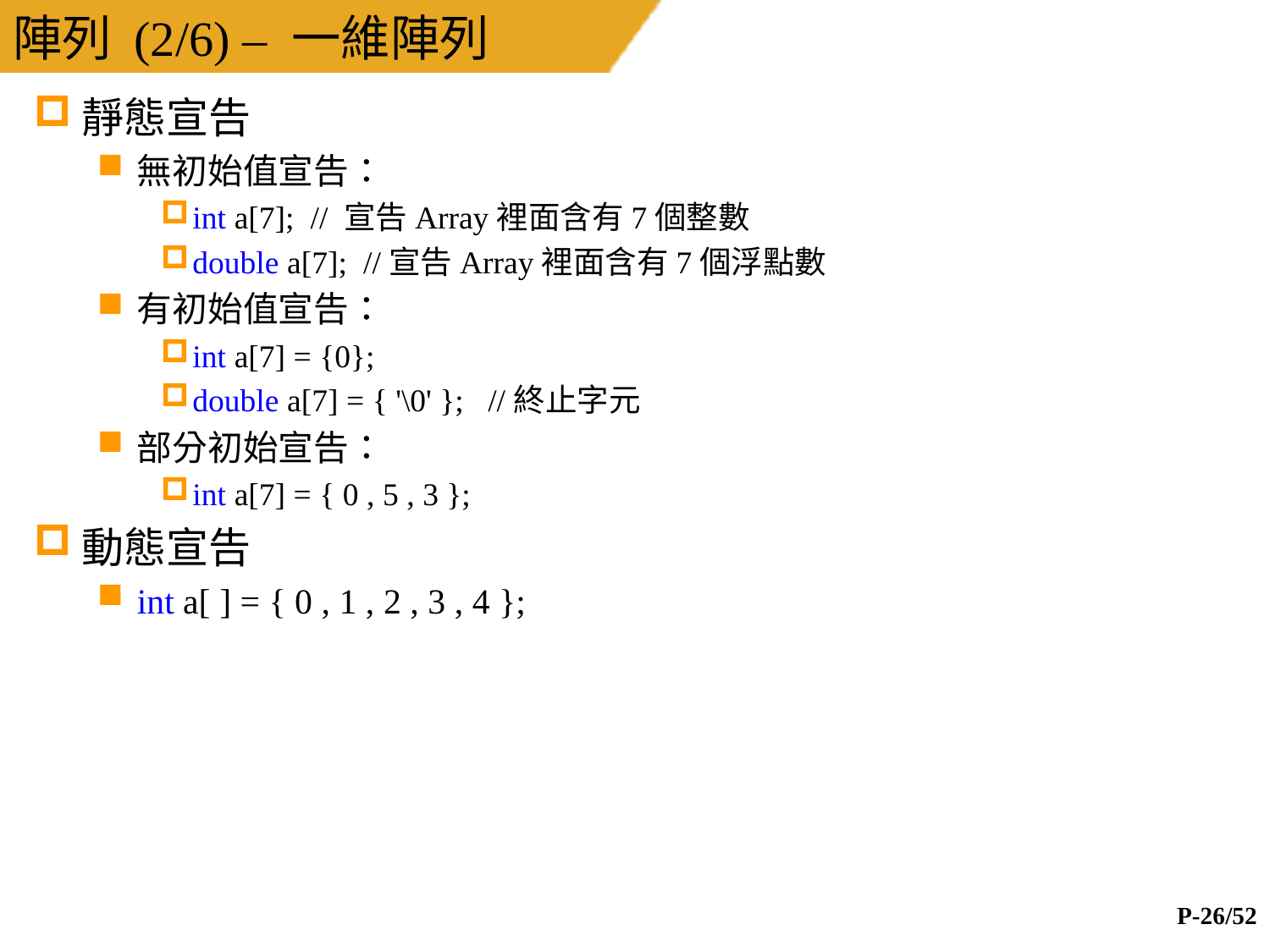

# 陣列 (2/6) – 一維陣列
靜態宣告
無初始值宣告：
int a[7];  // 宣告Array裡面含有7個整數
double a[7];  //宣告Array裡面含有7個浮點數
有初始值宣告：
int a[7] = {0};
double a[7] = { '\0' };   //終止字元
部分初始宣告：
int a[7] = { 0 , 5 , 3 };
動態宣告
int a[ ] = { 0 , 1 , 2 , 3 , 4 };

P-26/52